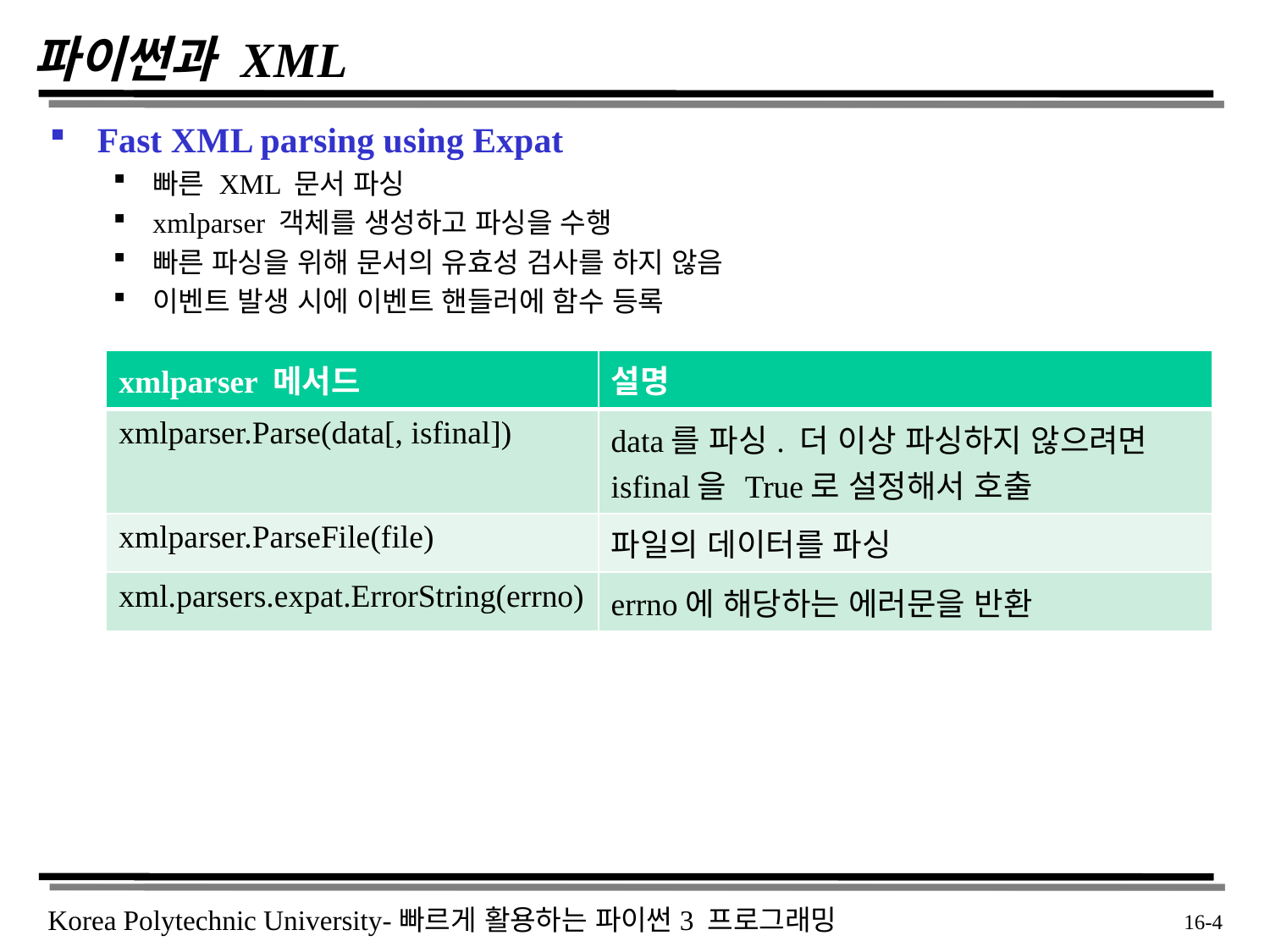

# 파이썬과 XML
Fast XML parsing using Expat
빠른 XML 문서 파싱
xmlparser 객체를 생성하고 파싱을 수행
빠른 파싱을 위해 문서의 유효성 검사를 하지 않음
이벤트 발생 시에 이벤트 핸들러에 함수 등록

| xmlparser 메서드 | 설명 |
| --- | --- |
| xmlparser.Parse(data[, isfinal]) | data를 파싱. 더 이상 파싱하지 않으려면 isfinal을 True로 설정해서 호출 |
| xmlparser.ParseFile(file) | 파일의 데이터를 파싱 |
| xml.parsers.expat.ErrorString(errno) | errno에 해당하는 에러문을 반환 |
 16-4